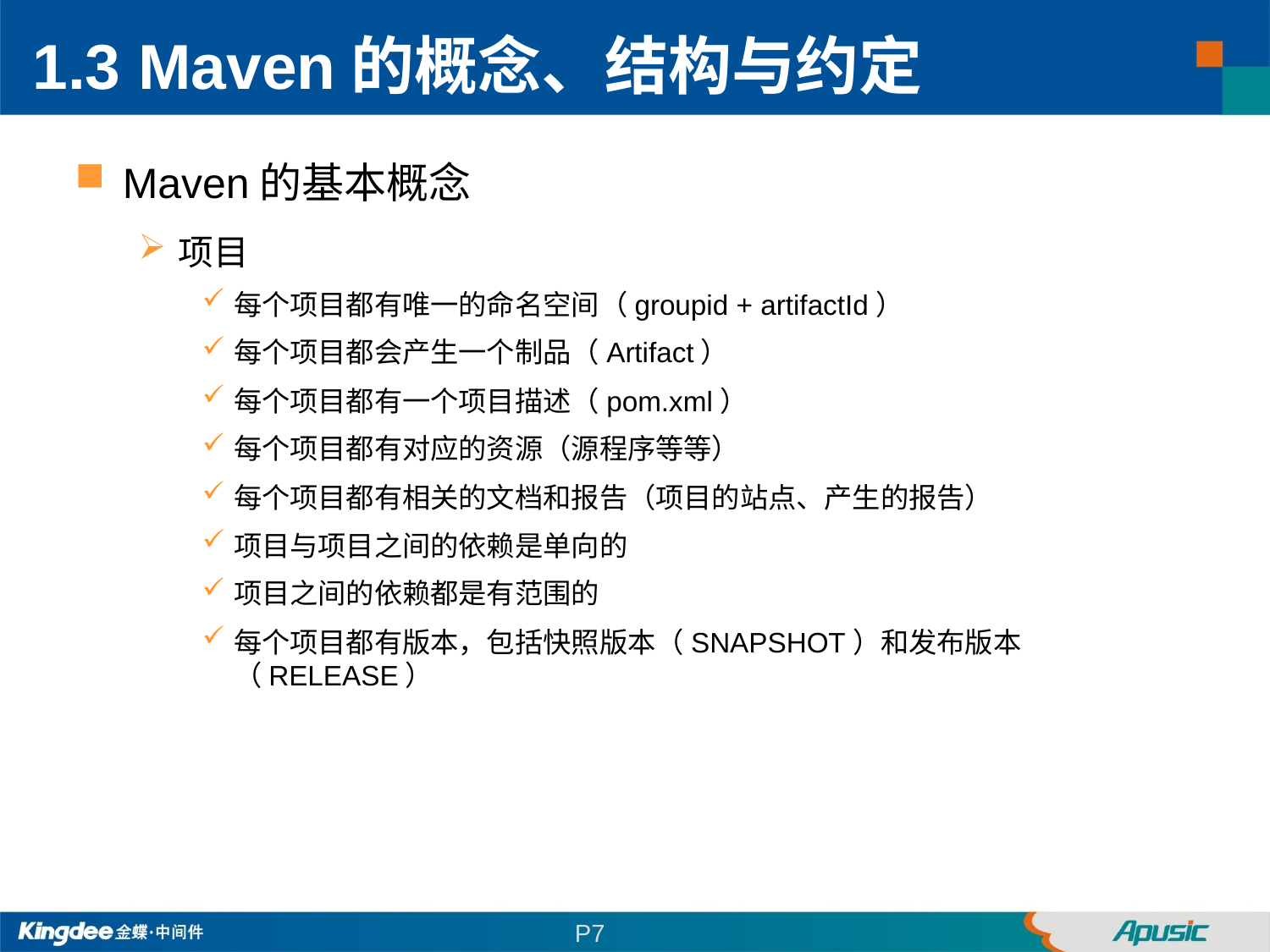

1.3 Maven的概念、结构与约定

Maven的基本概念
项目
每个项目都有唯一的命名空间（groupid + artifactId）
每个项目都会产生一个制品（Artifact）
每个项目都有一个项目描述（pom.xml）
每个项目都有对应的资源（源程序等等）
每个项目都有相关的文档和报告（项目的站点、产生的报告）
项目与项目之间的依赖是单向的
项目之间的依赖都是有范围的
每个项目都有版本，包括快照版本（SNAPSHOT）和发布版本（RELEASE）